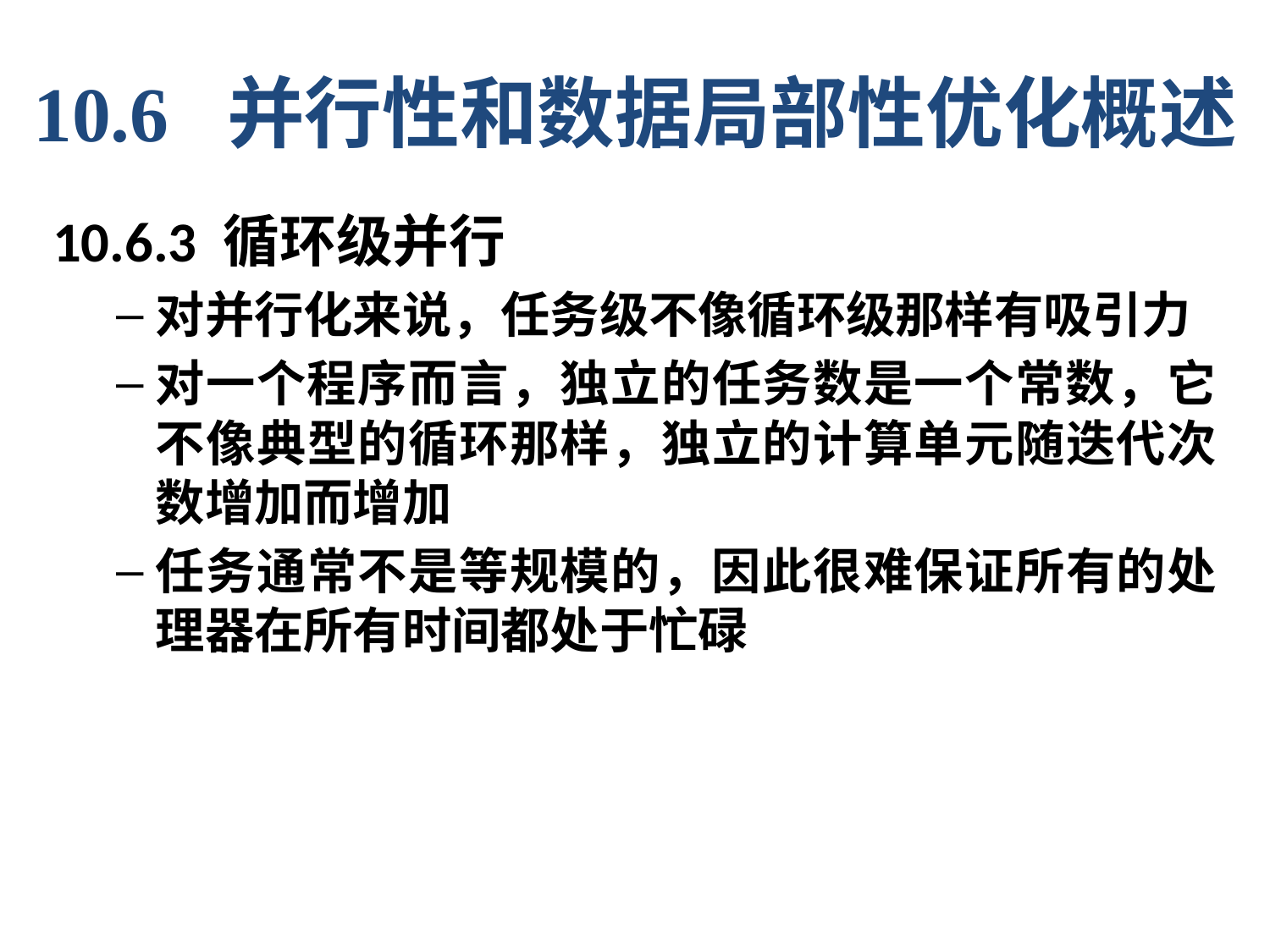

10.6  并行性和数据局部性优化概述
10.6.3 循环级并行
对并行化来说，任务级不像循环级那样有吸引力
对一个程序而言，独立的任务数是一个常数，它不像典型的循环那样，独立的计算单元随迭代次数增加而增加
任务通常不是等规模的，因此很难保证所有的处理器在所有时间都处于忙碌